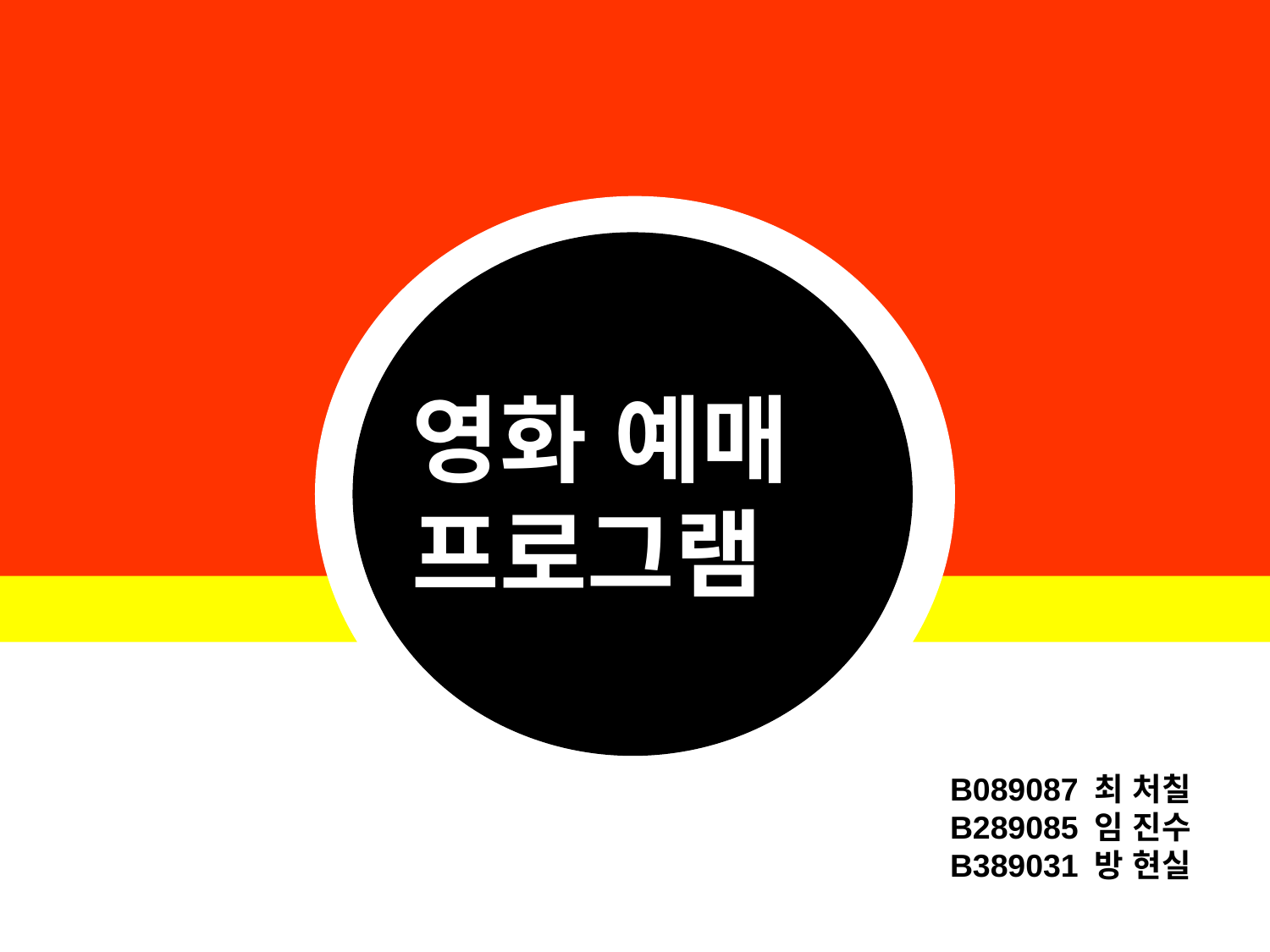

# 영화 예매 프로그램
B089087 최 처칠
B289085 임 진수
B389031 방 현실